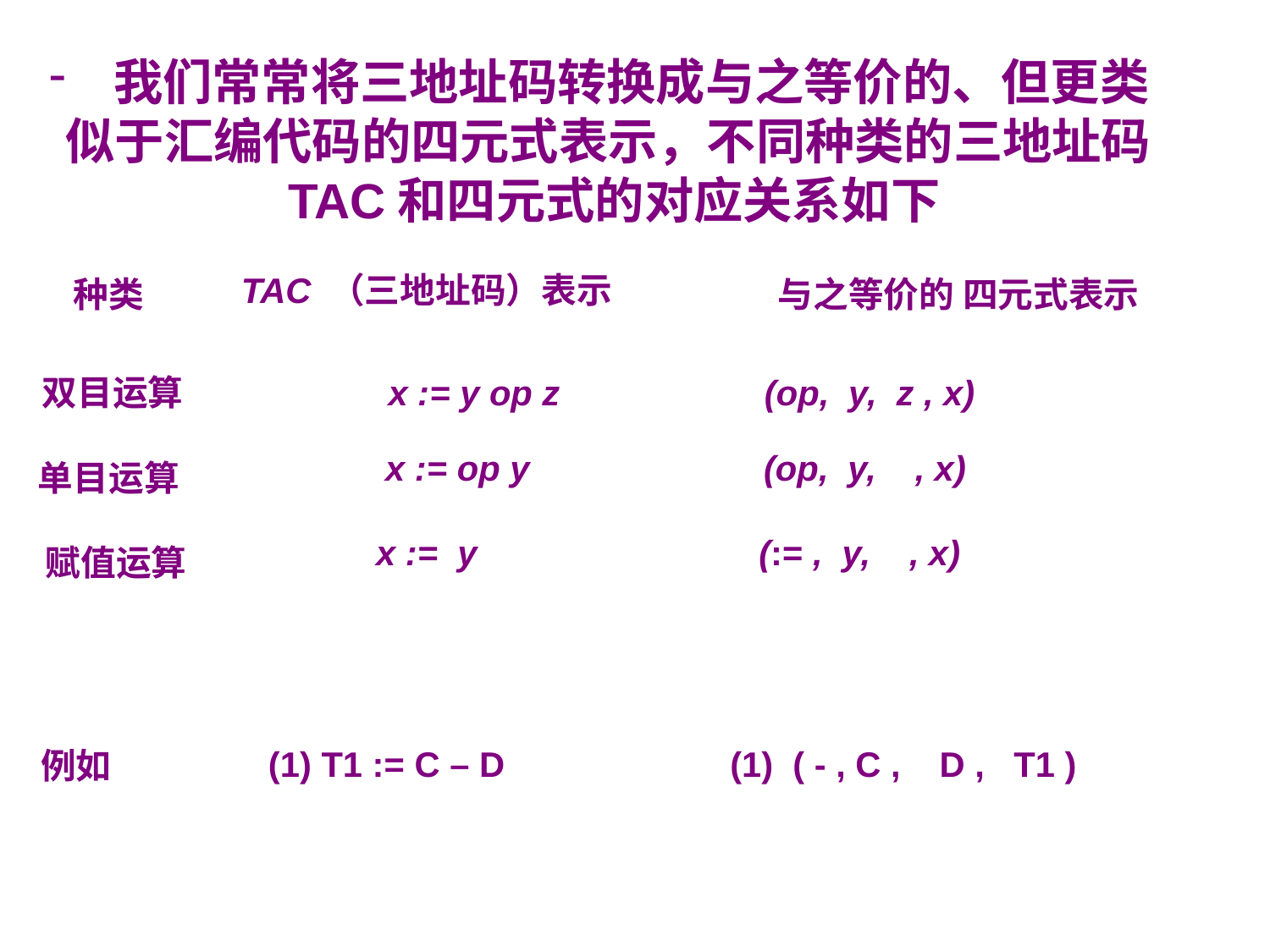

我们常常将三地址码转换成与之等价的、但更类似于汇编代码的四元式表示，不同种类的三地址码TAC和四元式的对应关系如下

TAC （三地址码）表示
种类
与之等价的 四元式表示
双目运算
x := y op z
(op,  y,  z , x)
x := op y
(op,  y,    , x)
单目运算
x :=  y
(:= ,  y,    , x)
赋值运算
(1) T1 := C – D
         (1)  ( - , C ,    D ,   T1 )
例如